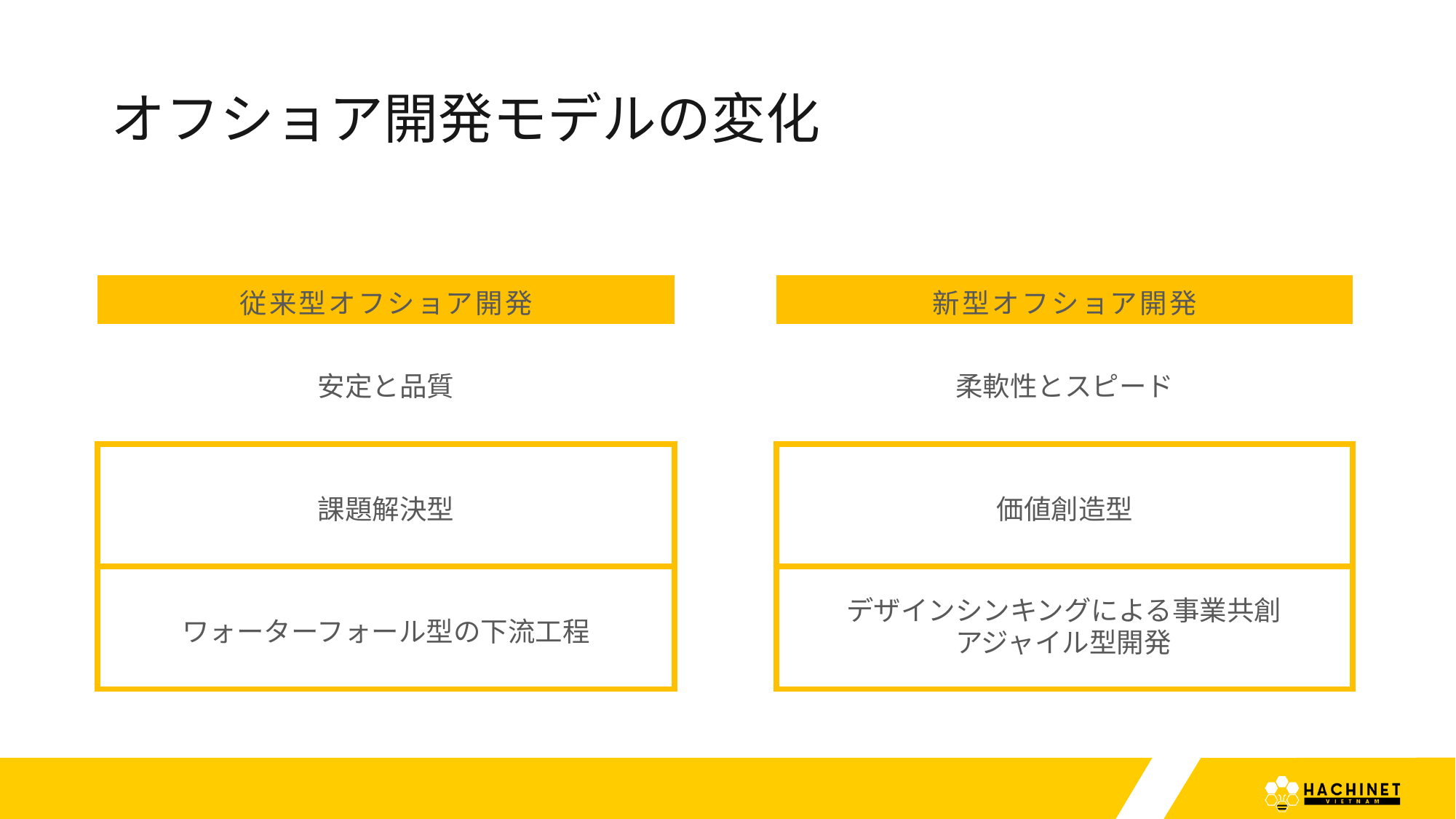

# オフショア開発モデルの変化
| 従来型オフショア開発 |
| --- |
| 安定と品質 |
| 課題解決型 |
| ワォーターフォール型の下流工程 |
| 新型オフショア開発 |
| --- |
| 柔軟性とスピード |
| 価値創造型 |
| デザインシンキングによる事業共創 アジャイル型開発 |